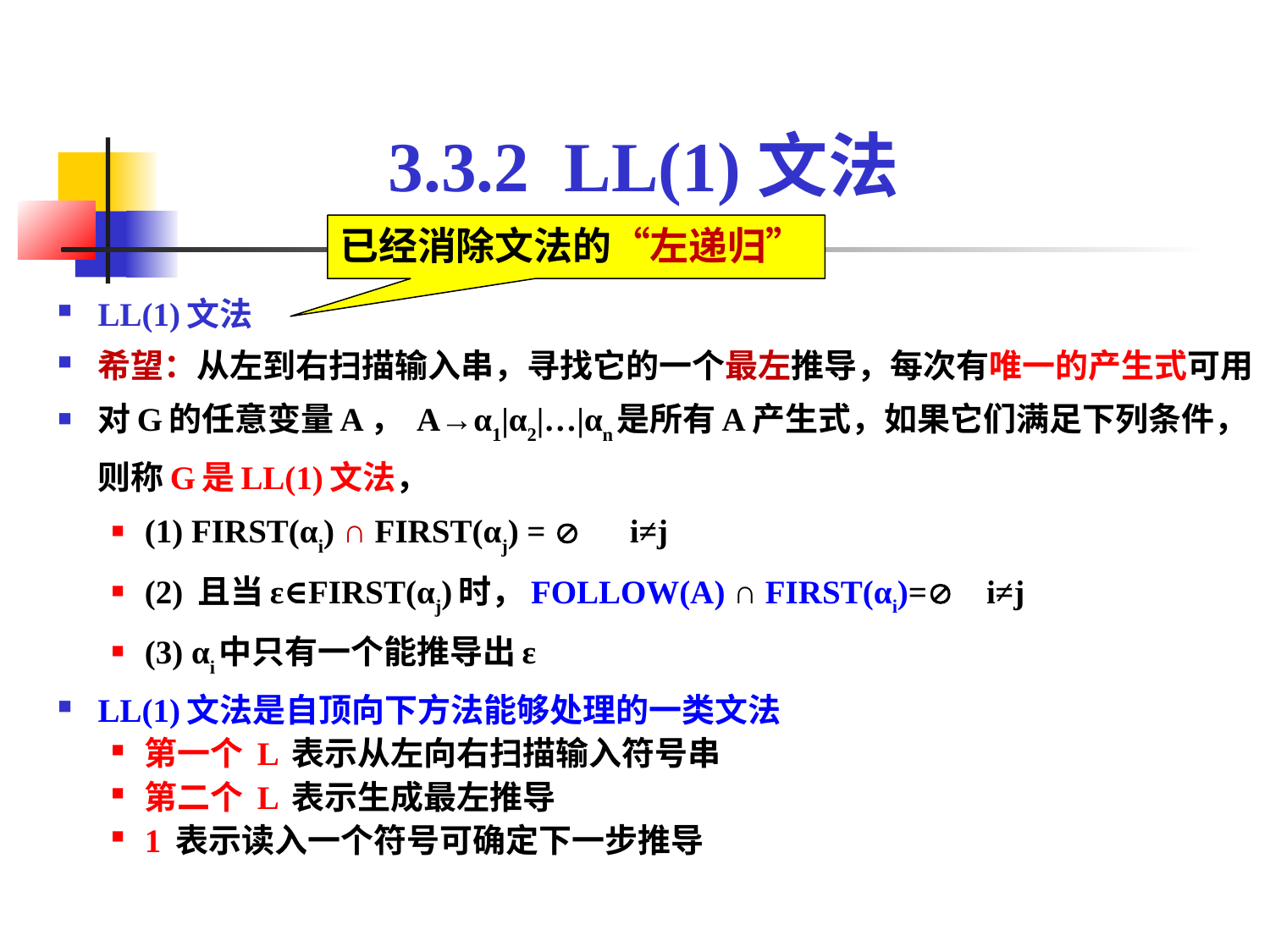

3.3.2  LL(1)文法
已经消除文法的“左递归”
LL(1)文法
希望：从左到右扫描输入串，寻找它的一个最左推导，每次有唯一的产生式可用
对G的任意变量A， A→α1|α2|…|αn是所有A产生式，如果它们满足下列条件，则称G是LL(1)文法，
(1) FIRST(αi) ∩ FIRST(αj) = ∅      i≠j
(2) 且当ε∈FIRST(αj)时，FOLLOW(A) ∩ FIRST(αi)=∅    i≠j
(3) αi中只有一个能推导出ε
LL(1)文法是自顶向下方法能够处理的一类文法
第一个 L 表示从左向右扫描输入符号串
第二个 L 表示生成最左推导
1 表示读入一个符号可确定下一步推导